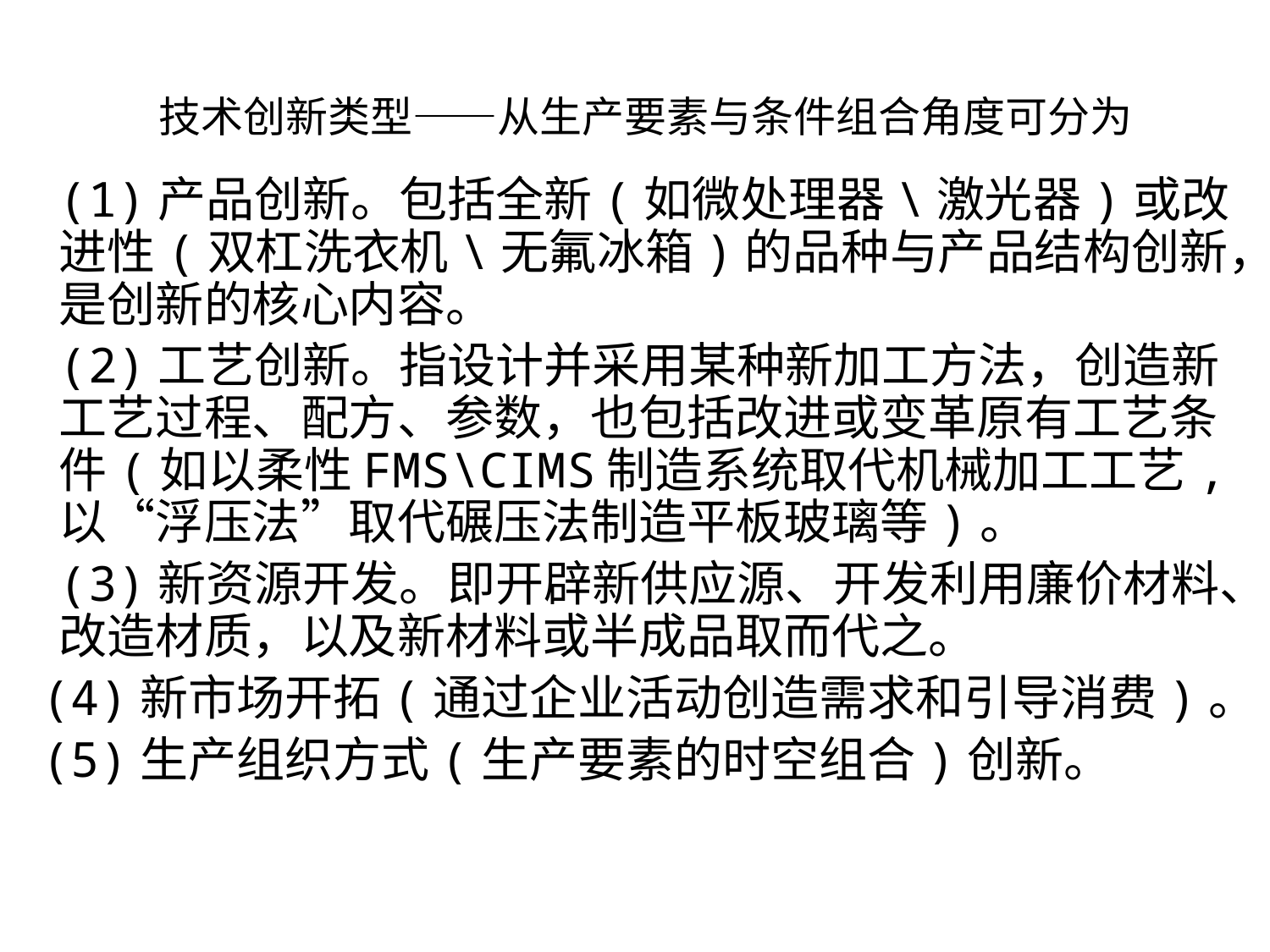

技术创新类型——从生产要素与条件组合角度可分为
	(1)产品创新。包括全新(如微处理器\激光器)或改进性(双杠洗衣机\无氟冰箱)的品种与产品结构创新，是创新的核心内容。
	(2)工艺创新。指设计并采用某种新加工方法，创造新工艺过程、配方、参数，也包括改进或变革原有工艺条件(如以柔性FMS\CIMS制造系统取代机械加工工艺,以“浮压法”取代碾压法制造平板玻璃等)。
	(3)新资源开发。即开辟新供应源、开发利用廉价材料、改造材质，以及新材料或半成品取而代之。
 (4)新市场开拓(通过企业活动创造需求和引导消费)。
 (5)生产组织方式(生产要素的时空组合)创新。